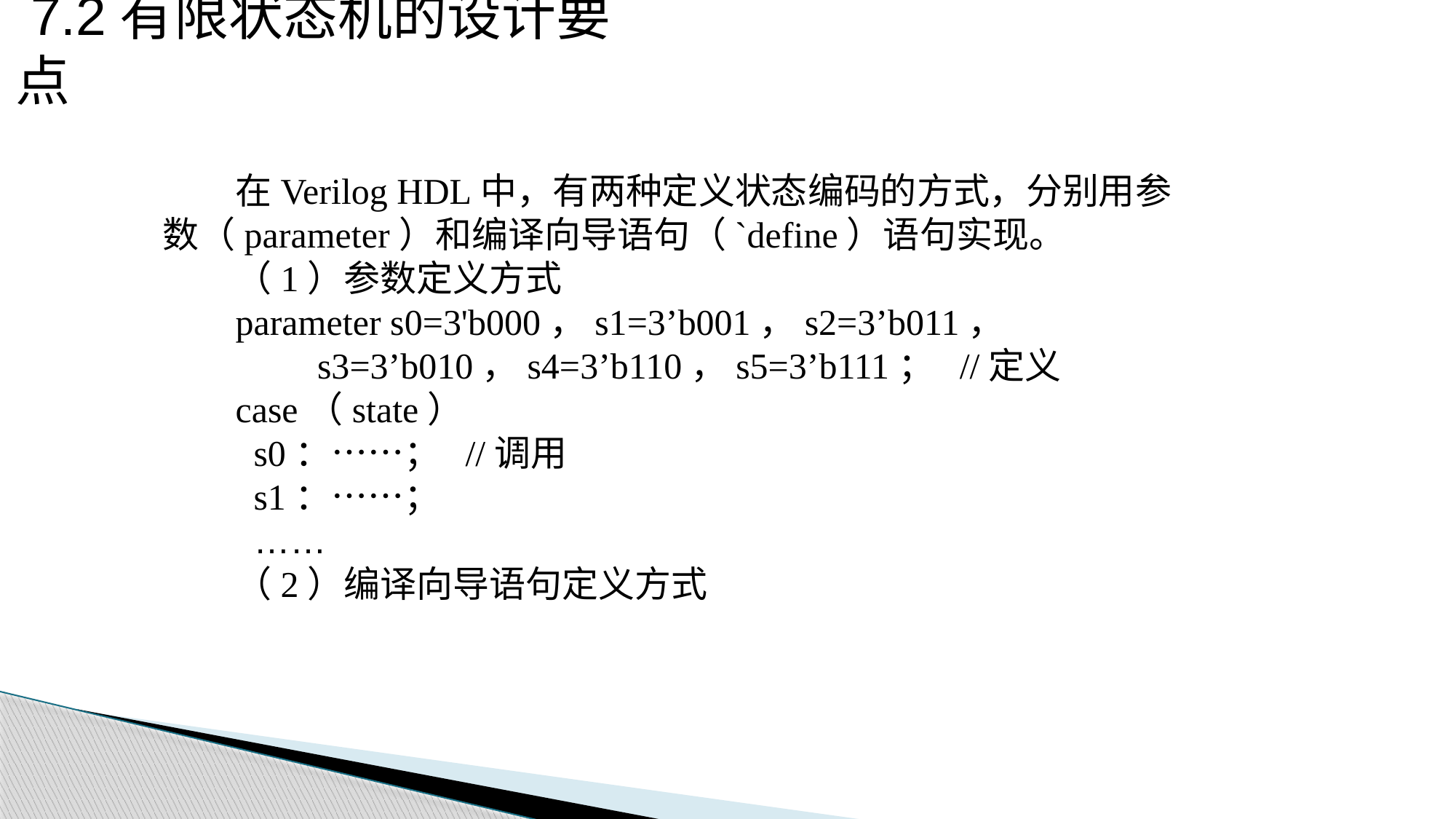

7.2有限状态机的设计要点

在Verilog HDL中，有两种定义状态编码的方式，分别用参数（parameter）和编译向导语句（`define）语句实现。
（1）参数定义方式
parameter s0=3'b000，s1=3’b001，s2=3’b011，
         s3=3’b010，s4=3’b110，s5=3’b111；  //定义
case（state）
  s0：……；  //调用
  s1：……；
  ……
（2）编译向导语句定义方式